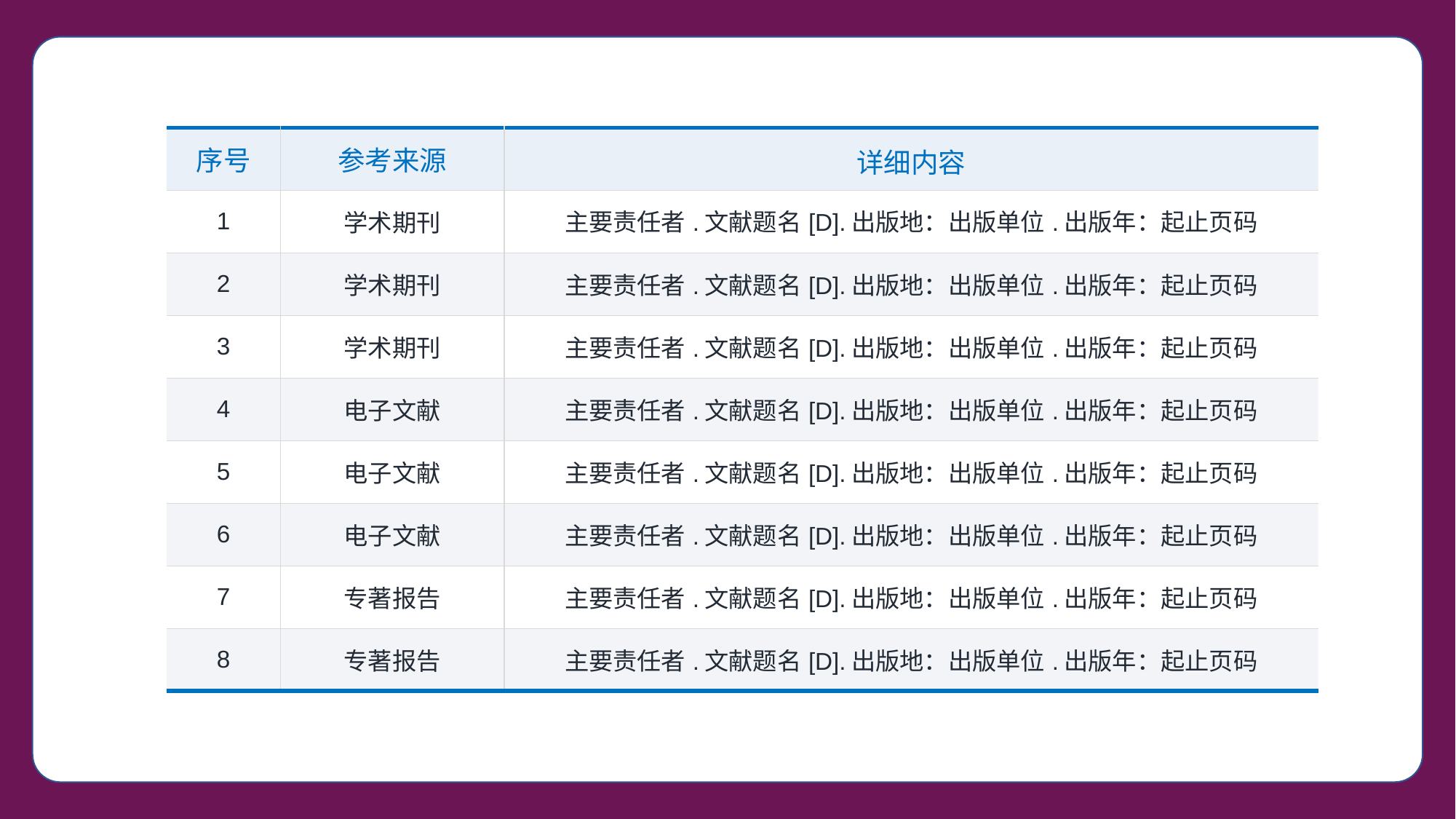

| 序号 | 参考来源 | 详细内容 |
| --- | --- | --- |
| 1 | 学术期刊 | 主要责任者.文献题名[D].出版地：出版单位.出版年：起止页码 |
| 2 | 学术期刊 | 主要责任者.文献题名[D].出版地：出版单位.出版年：起止页码 |
| 3 | 学术期刊 | 主要责任者.文献题名[D].出版地：出版单位.出版年：起止页码 |
| 4 | 电子文献 | 主要责任者.文献题名[D].出版地：出版单位.出版年：起止页码 |
| 5 | 电子文献 | 主要责任者.文献题名[D].出版地：出版单位.出版年：起止页码 |
| 6 | 电子文献 | 主要责任者.文献题名[D].出版地：出版单位.出版年：起止页码 |
| 7 | 专著报告 | 主要责任者.文献题名[D].出版地：出版单位.出版年：起止页码 |
| 8 | 专著报告 | 主要责任者.文献题名[D].出版地：出版单位.出版年：起止页码 |